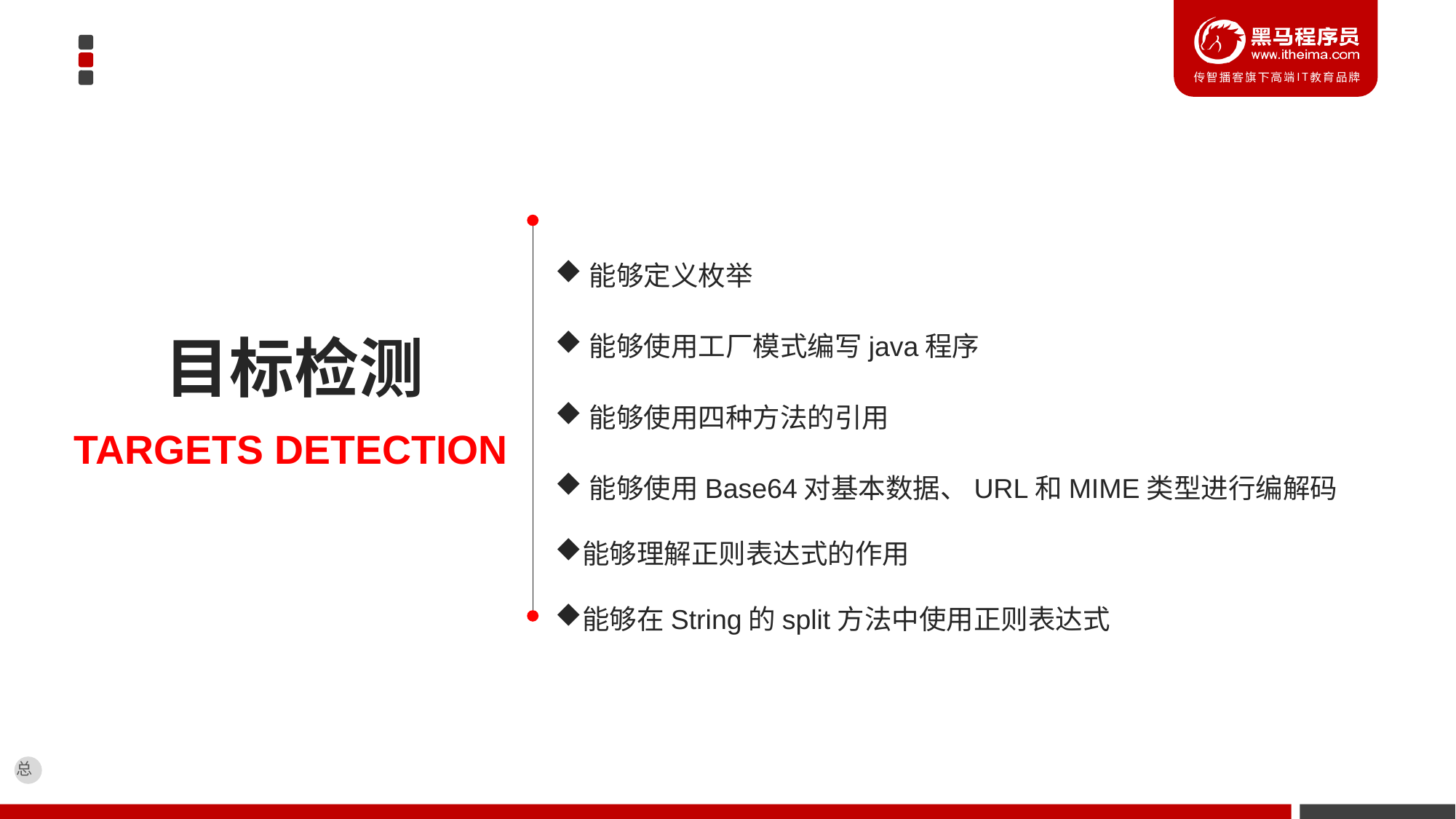

能够定义枚举
能够使用工厂模式编写java程序
能够使用四种方法的引用
能够使用Base64对基本数据、URL和MIME类型进行编解码
能够理解正则表达式的作用
能够在String的split方法中使用正则表达式

目标检测
TARGETS DETECTION

总